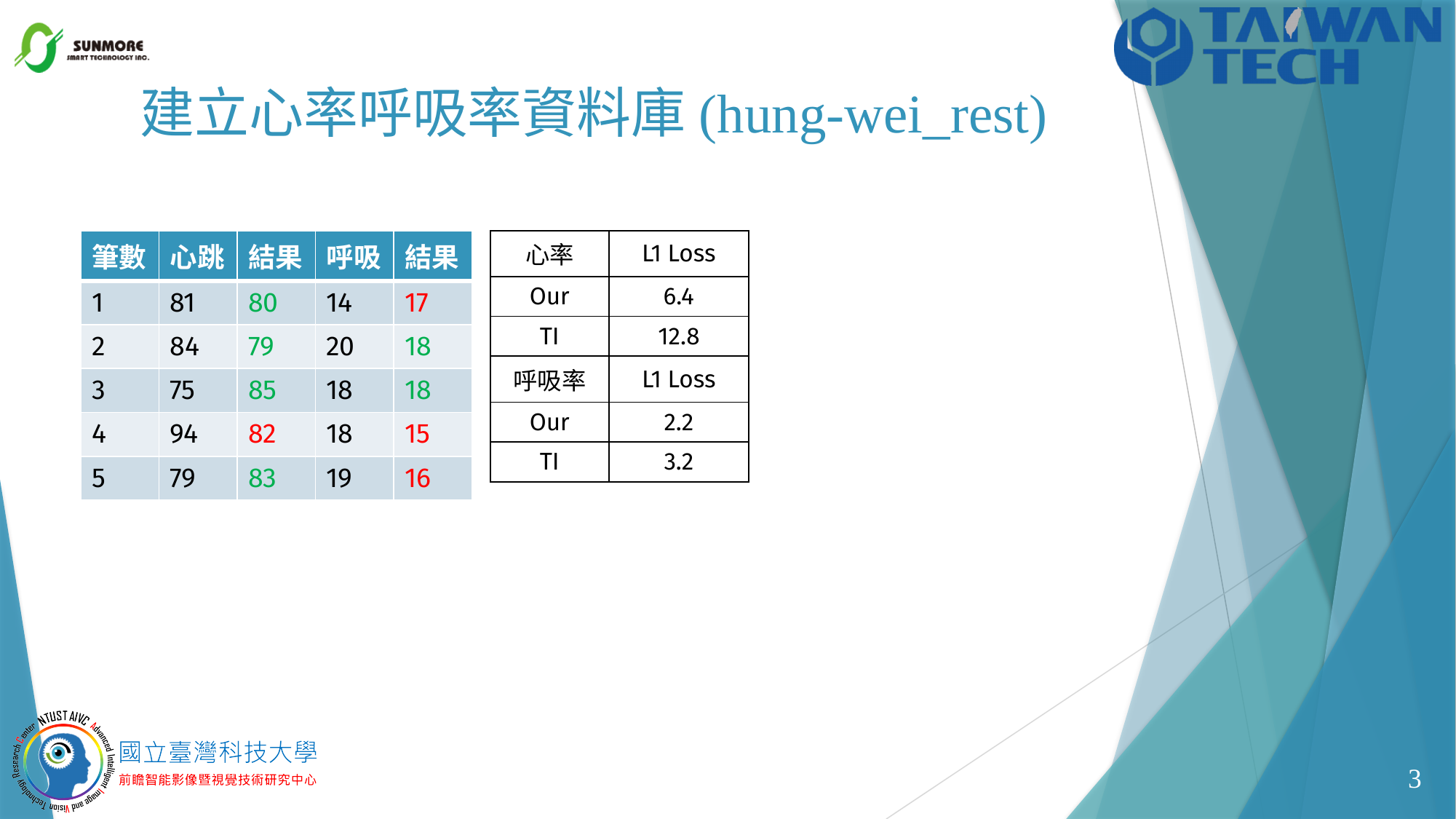

# 建立心率呼吸率資料庫(hung-wei_rest)
| 筆數 | 心跳 | 結果 | 呼吸 | 結果 |
| --- | --- | --- | --- | --- |
| 1 | 81 | 80 | 14 | 17 |
| 2 | 84 | 79 | 20 | 18 |
| 3 | 75 | 85 | 18 | 18 |
| 4 | 94 | 82 | 18 | 15 |
| 5 | 79 | 83 | 19 | 16 |
| 心率 | L1 Loss |
| --- | --- |
| Our | 6.4 |
| TI | 12.8 |
| 呼吸率 | L1 Loss |
| Our | 2.2 |
| TI | 3.2 |
3